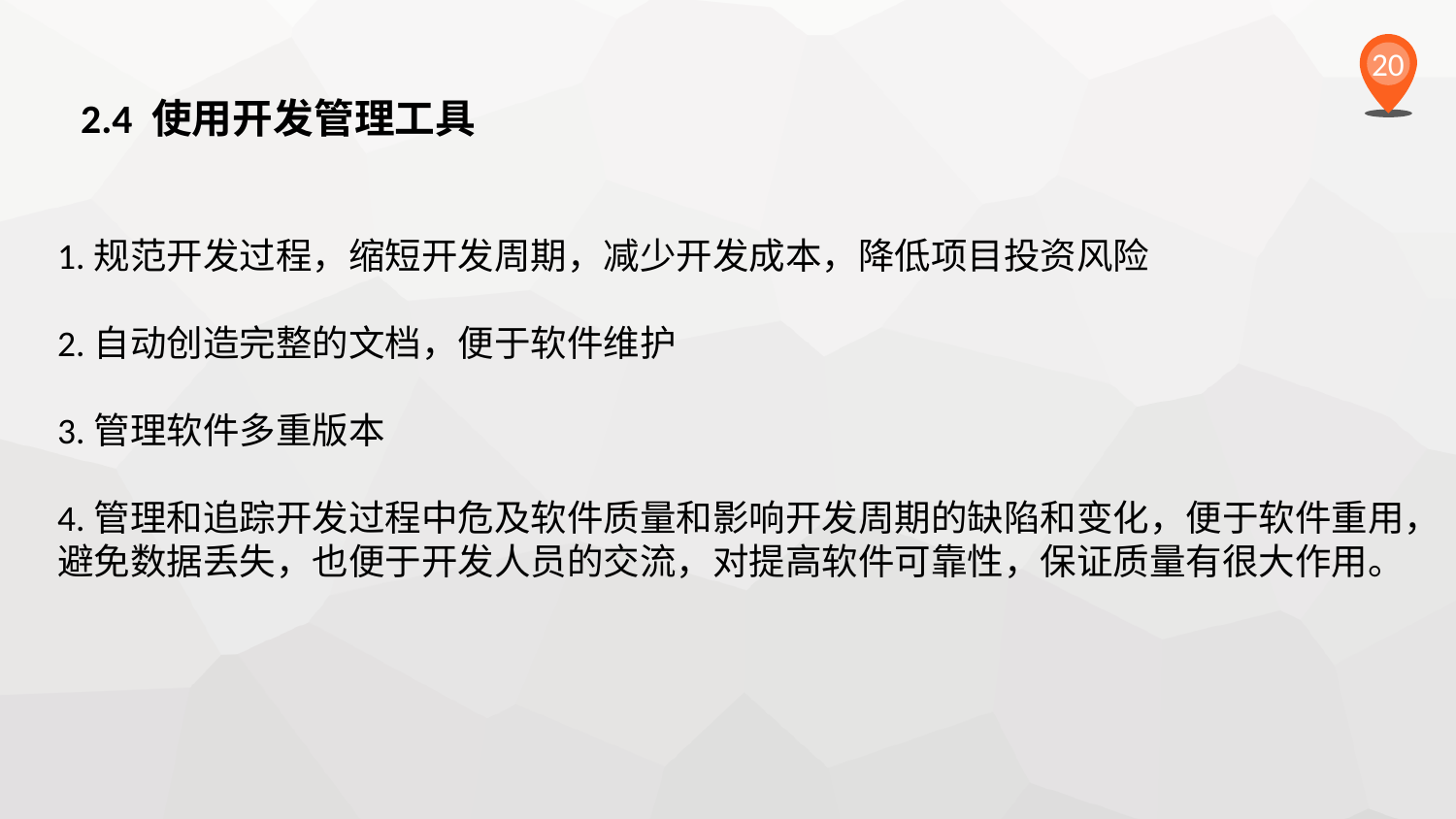

20
2.4 使用开发管理工具
1.规范开发过程，缩短开发周期，减少开发成本，降低项目投资风险

2.自动创造完整的文档，便于软件维护

3.管理软件多重版本

4.管理和追踪开发过程中危及软件质量和影响开发周期的缺陷和变化，便于软件重用，避免数据丢失，也便于开发人员的交流，对提高软件可靠性，保证质量有很大作用。